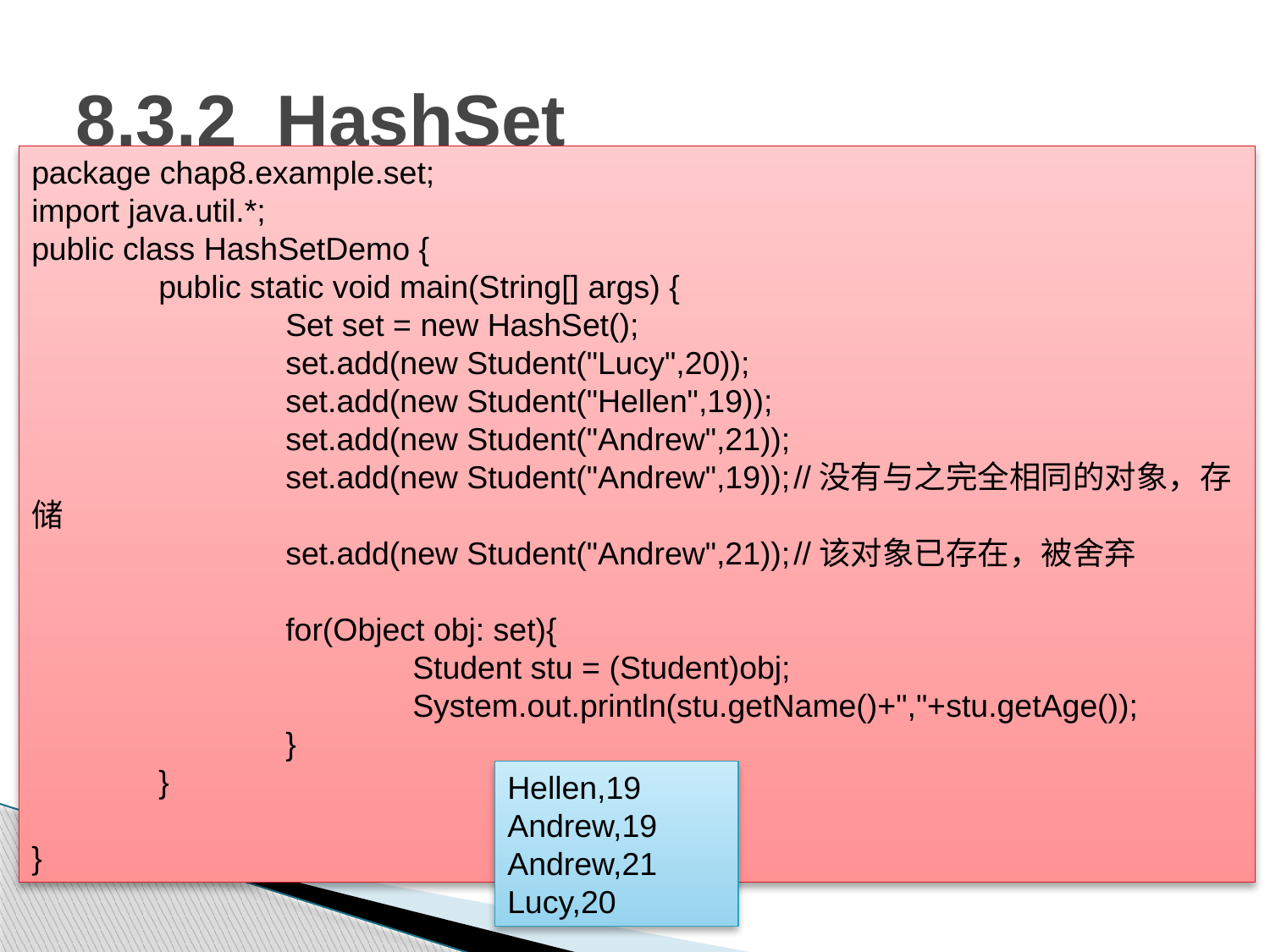

# 8.3.2  HashSet
package chap8.example.set;
import java.util.*;
public class HashSetDemo {
	public static void main(String[] args) {
		Set set = new HashSet();
		set.add(new Student("Lucy",20));
		set.add(new Student("Hellen",19));
		set.add(new Student("Andrew",21));
		set.add(new Student("Andrew",19));	//没有与之完全相同的对象，存储
		set.add(new Student("Andrew",21));	//该对象已存在，被舍弃

		for(Object obj: set){
			Student stu = (Student)obj;
			System.out.println(stu.getName()+","+stu.getAge());
		}
	}

}
Hellen,19
Andrew,19
Andrew,21
Lucy,20